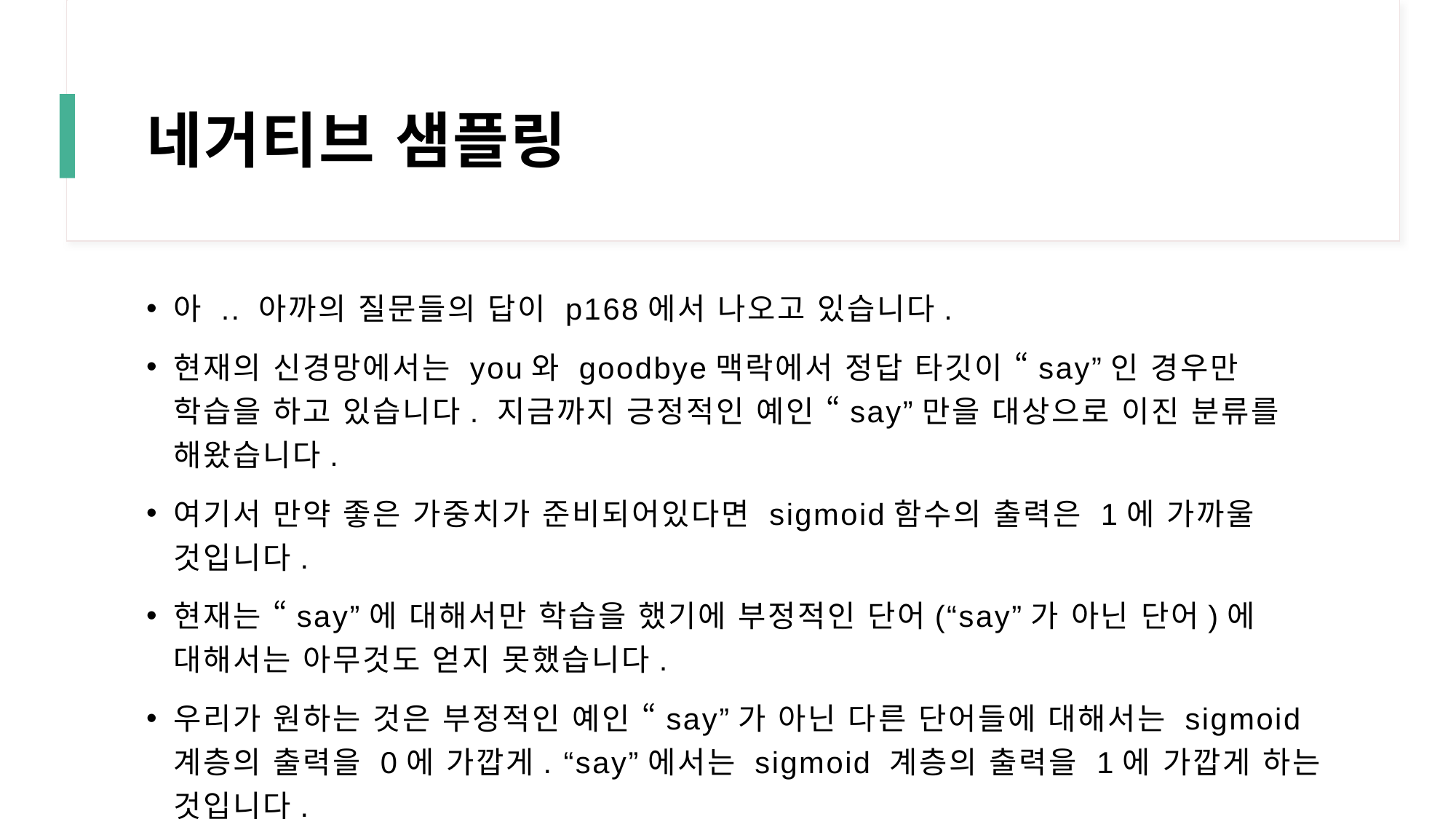

# 네거티브 샘플링
아 .. 아까의 질문들의 답이 p168에서 나오고 있습니다.
현재의 신경망에서는 you와 goodbye맥락에서 정답 타깃이 “say”인 경우만 학습을 하고 있습니다. 지금까지 긍정적인 예인 “say”만을 대상으로 이진 분류를 해왔습니다.
여기서 만약 좋은 가중치가 준비되어있다면 sigmoid함수의 출력은 1에 가까울 것입니다.
현재는 “say”에 대해서만 학습을 했기에 부정적인 단어(“say”가 아닌 단어)에 대해서는 아무것도 얻지 못했습니다.
우리가 원하는 것은 부정적인 예인 “say”가 아닌 다른 단어들에 대해서는 sigmoid 계층의 출력을 0에 가깝게. “say”에서는 sigmoid 계층의 출력을 1에 가깝게 하는 것입니다.